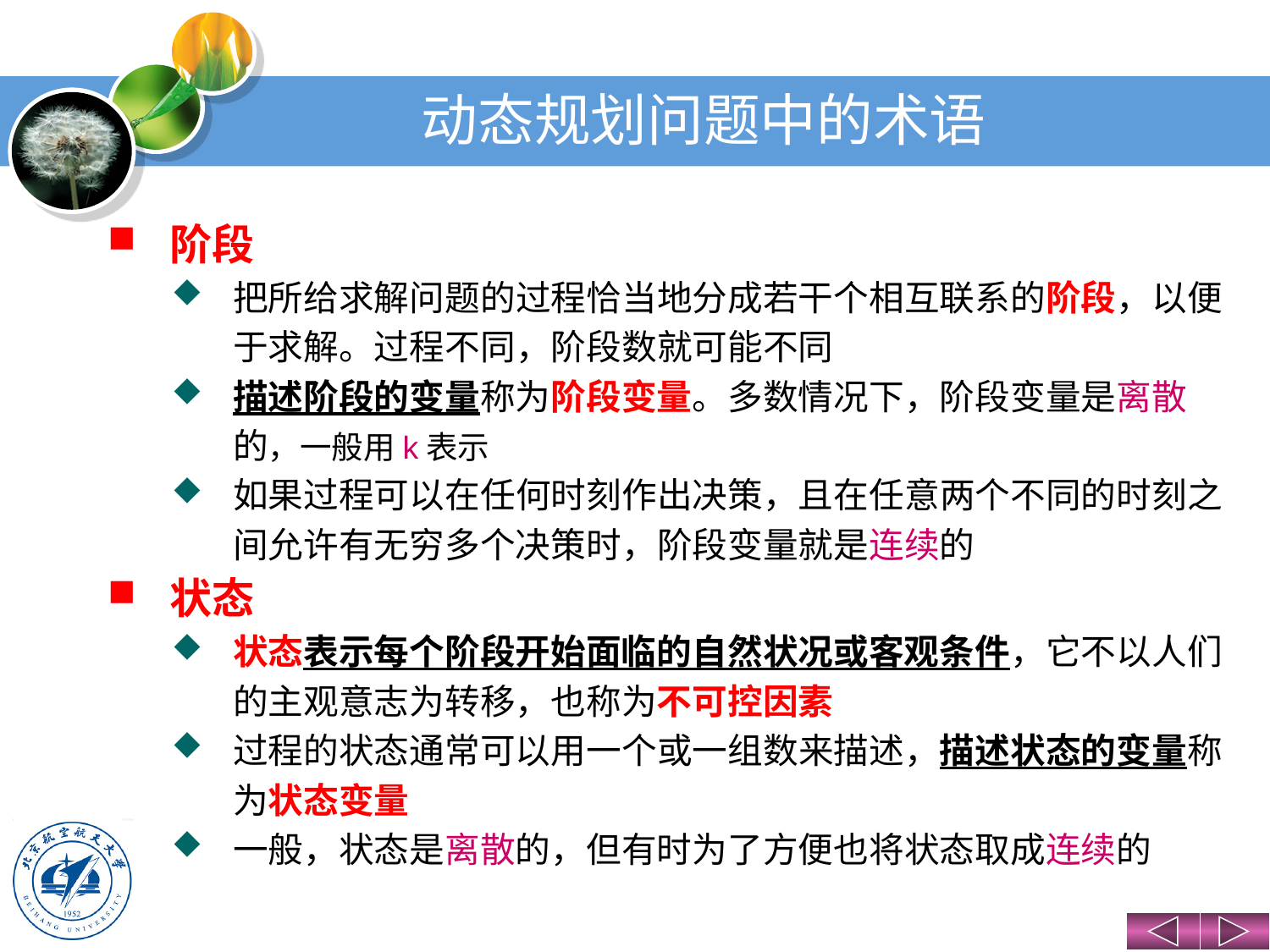

# 动态规划问题中的术语
阶段
把所给求解问题的过程恰当地分成若干个相互联系的阶段，以便于求解。过程不同，阶段数就可能不同
描述阶段的变量称为阶段变量。多数情况下，阶段变量是离散的，一般用k表示
如果过程可以在任何时刻作出决策，且在任意两个不同的时刻之间允许有无穷多个决策时，阶段变量就是连续的
状态
状态表示每个阶段开始面临的自然状况或客观条件，它不以人们的主观意志为转移，也称为不可控因素
过程的状态通常可以用一个或一组数来描述，描述状态的变量称为状态变量
一般，状态是离散的，但有时为了方便也将状态取成连续的

98